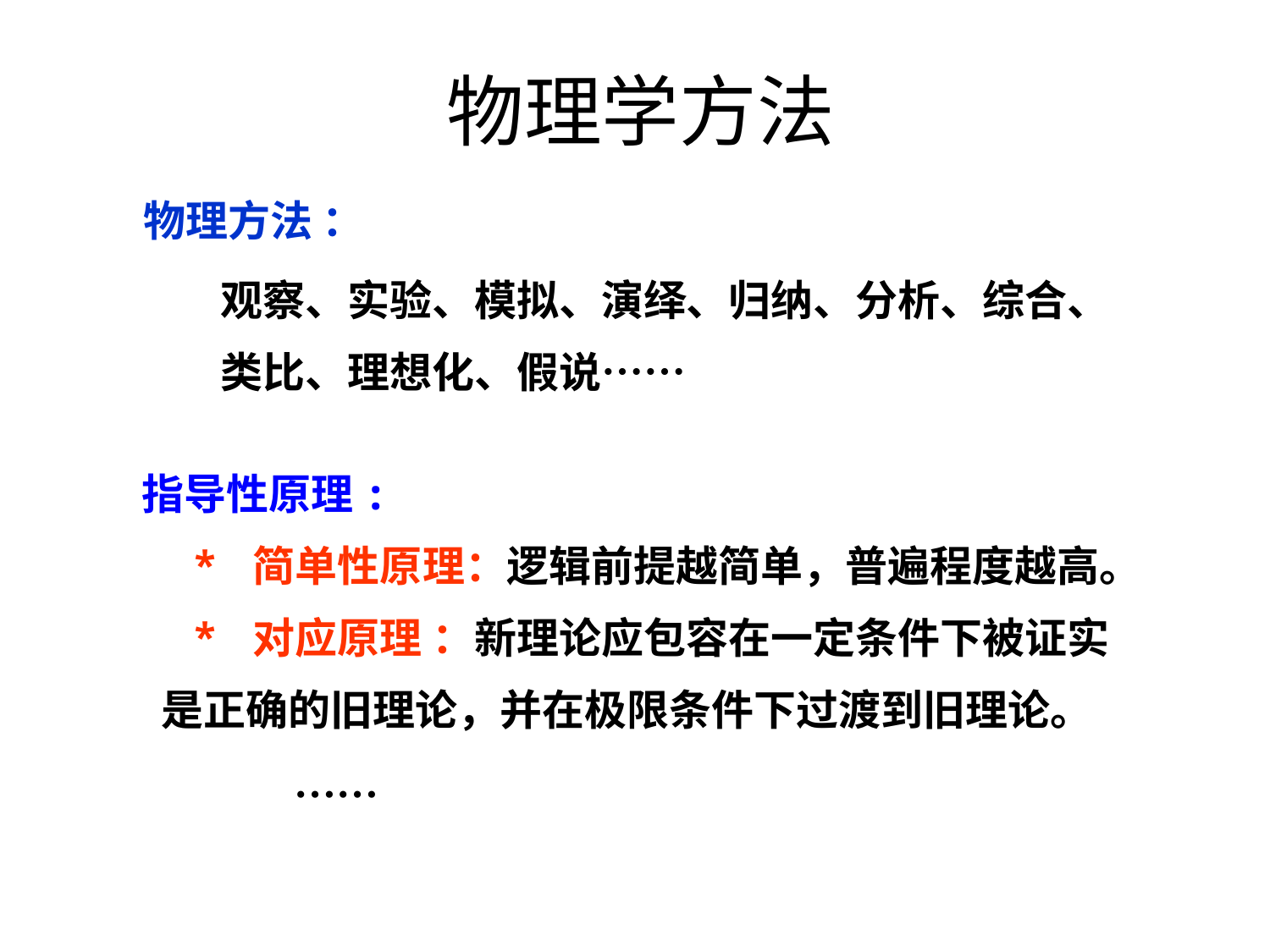

物理学方法
物理方法 ：
观察、实验、模拟、演绎、归纳、分析、综合、
类比、理想化、假说……
指导性原理:
  * 简单性原理：逻辑前提越简单，普遍程度越高。
  * 对应原理 ：新理论应包容在一定条件下被证实
 是正确的旧理论，并在极限条件下过渡到旧理论。
      ……